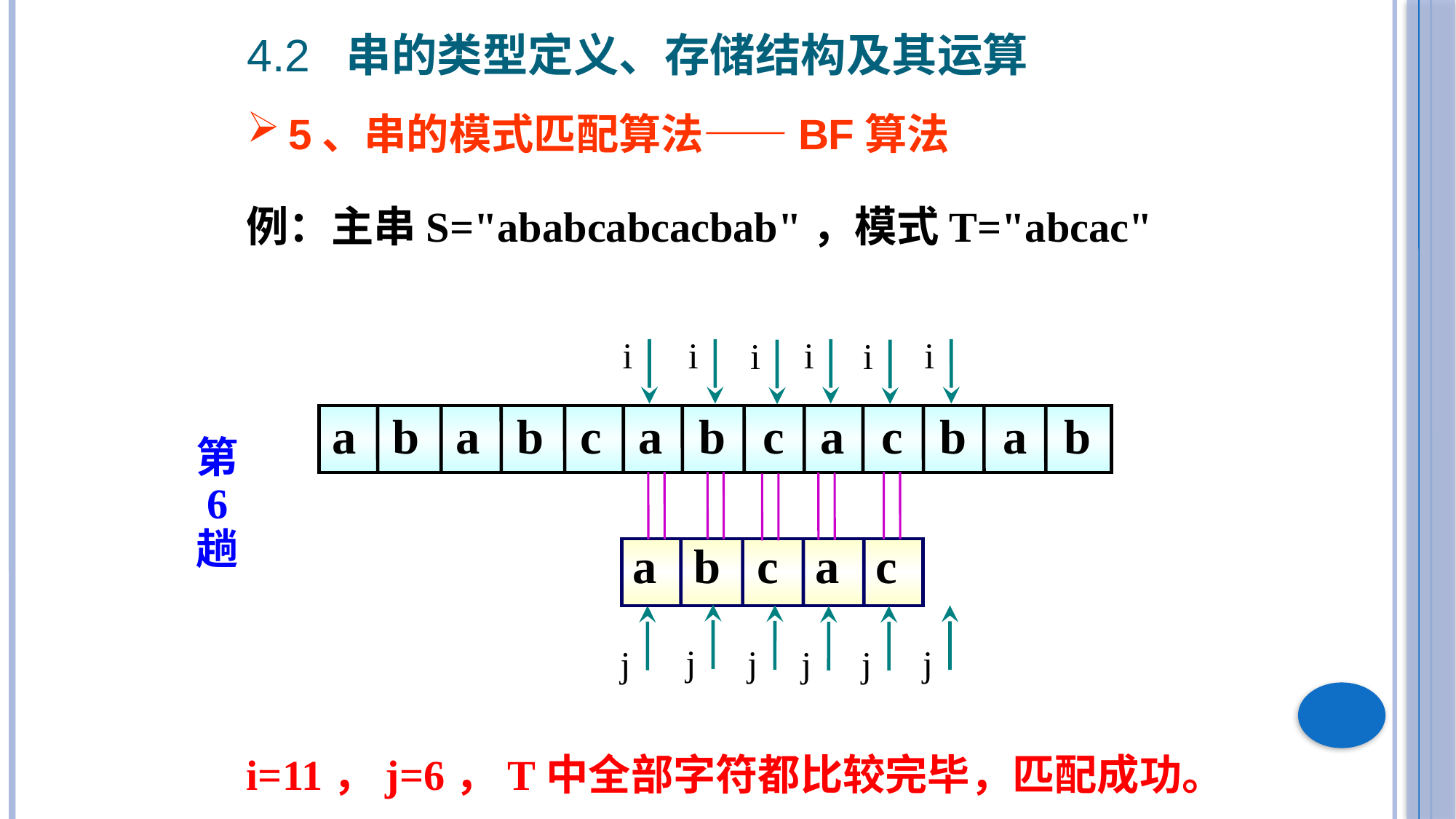

4.2  串的类型定义、存储结构及其运算
5、串的模式匹配算法——BF算法

例：主串S="ababcabcacbab"，模式T="abcac"
i

i

i

i

i

i

a   b   a   b   c   a   b   c   a   c   b   a   b

第
 6
趟

a   b   c   a   c

j

j

j

j

j

j
i=11，j=6，T中全部字符都比较完毕，匹配成功。